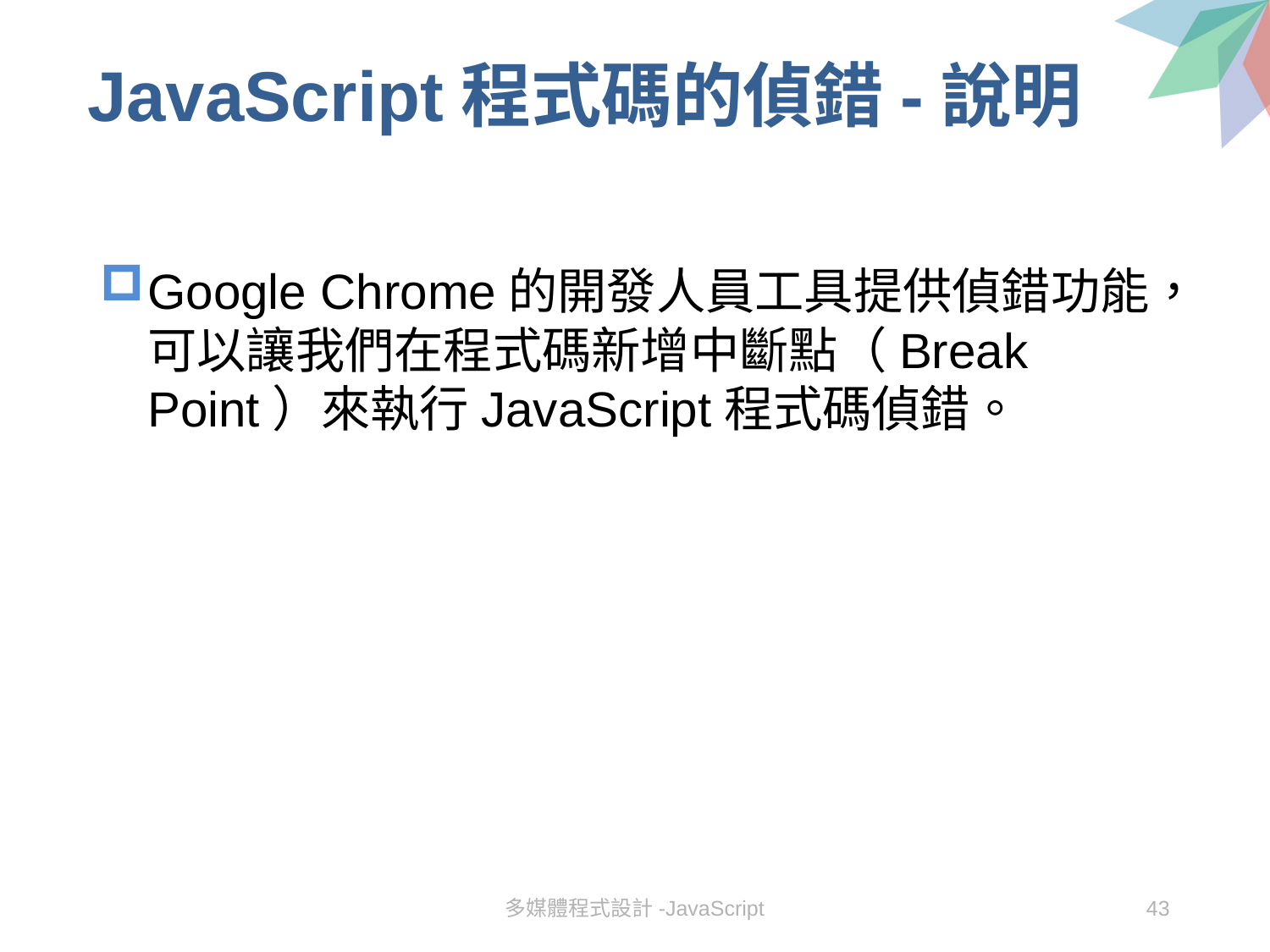

# JavaScript程式碼的偵錯-說明
Google Chrome的開發人員工具提供偵錯功能，可以讓我們在程式碼新增中斷點（Break Point）來執行JavaScript程式碼偵錯。
多媒體程式設計-JavaScript
43